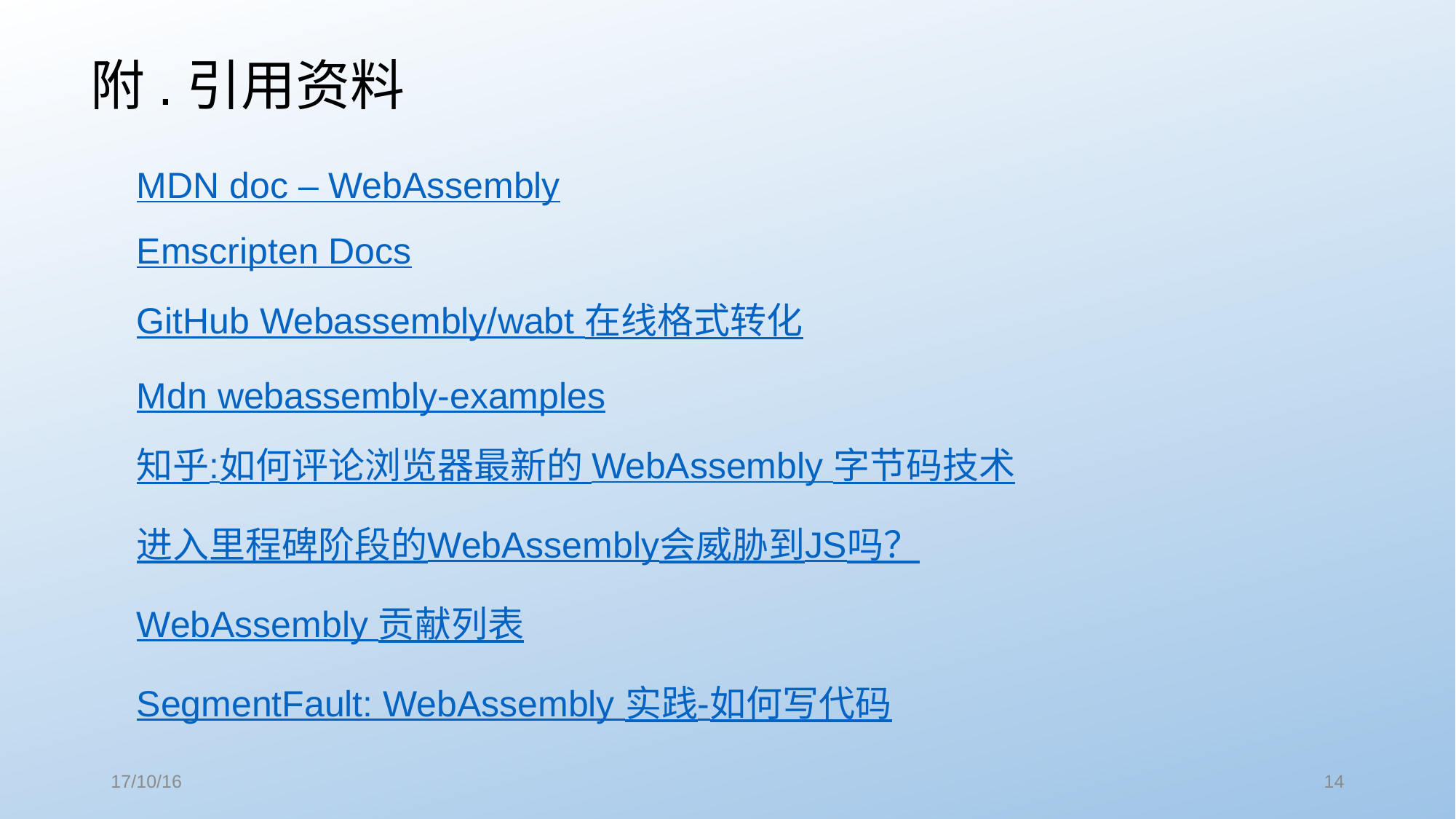

附.引用资料
MDN doc – WebAssembly
Emscripten Docs
GitHub Webassembly/wabt 在线格式转化
Mdn webassembly-examples
知乎:如何评论浏览器最新的 WebAssembly 字节码技术
进入里程碑阶段的WebAssembly会威胁到JS吗？
WebAssembly 贡献列表
SegmentFault: WebAssembly 实践-如何写代码
17/10/16
14